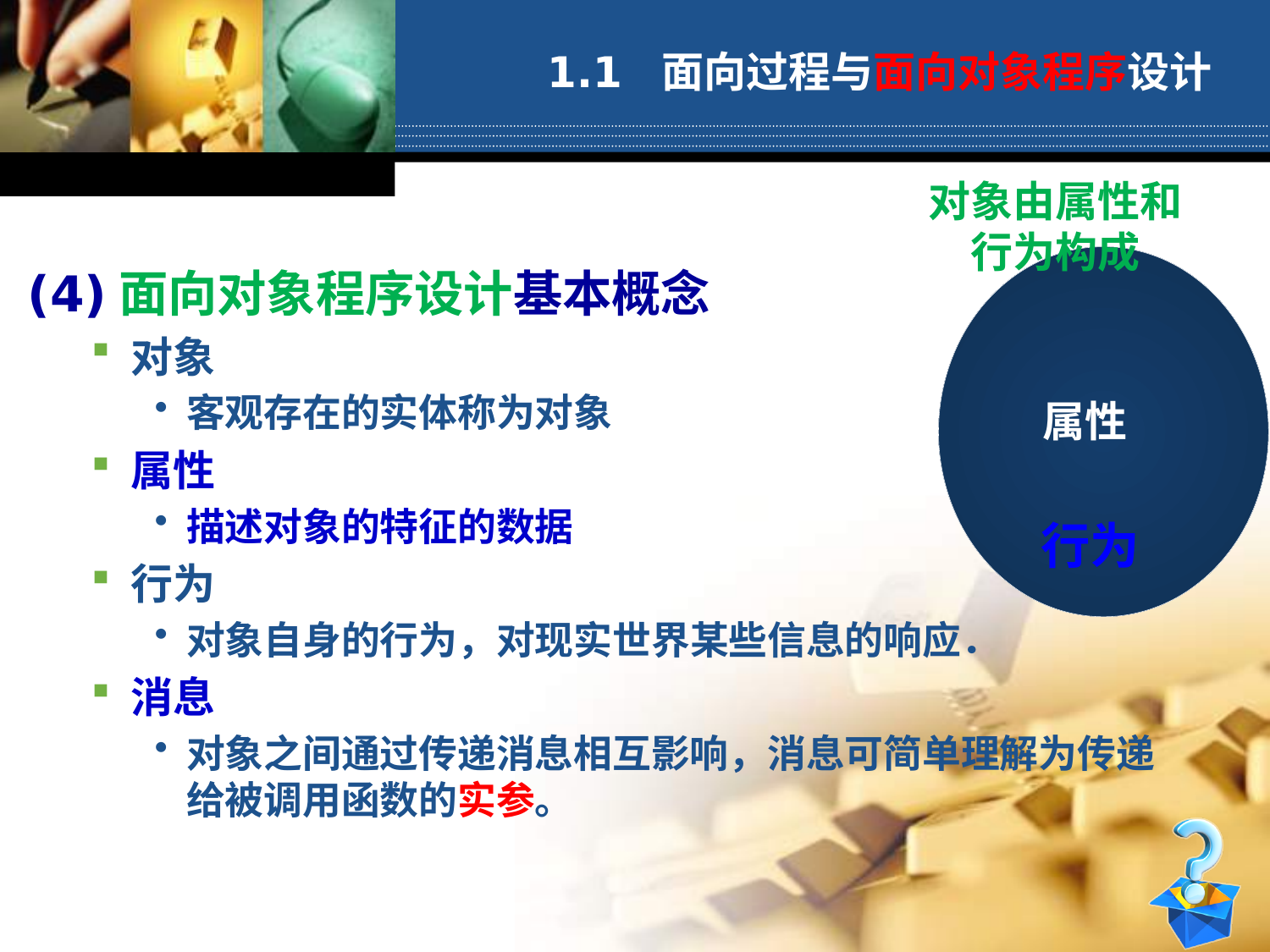

1.1  面向过程与面向对象程序设计
对象由属性和行为构成

(4)面向对象程序设计基本概念
对象
客观存在的实体称为对象
属性
描述对象的特征的数据
行为
对象自身的行为，对现实世界某些信息的响应．
消息
对象之间通过传递消息相互影响，消息可简单理解为传递给被调用函数的实参。
属性
行为